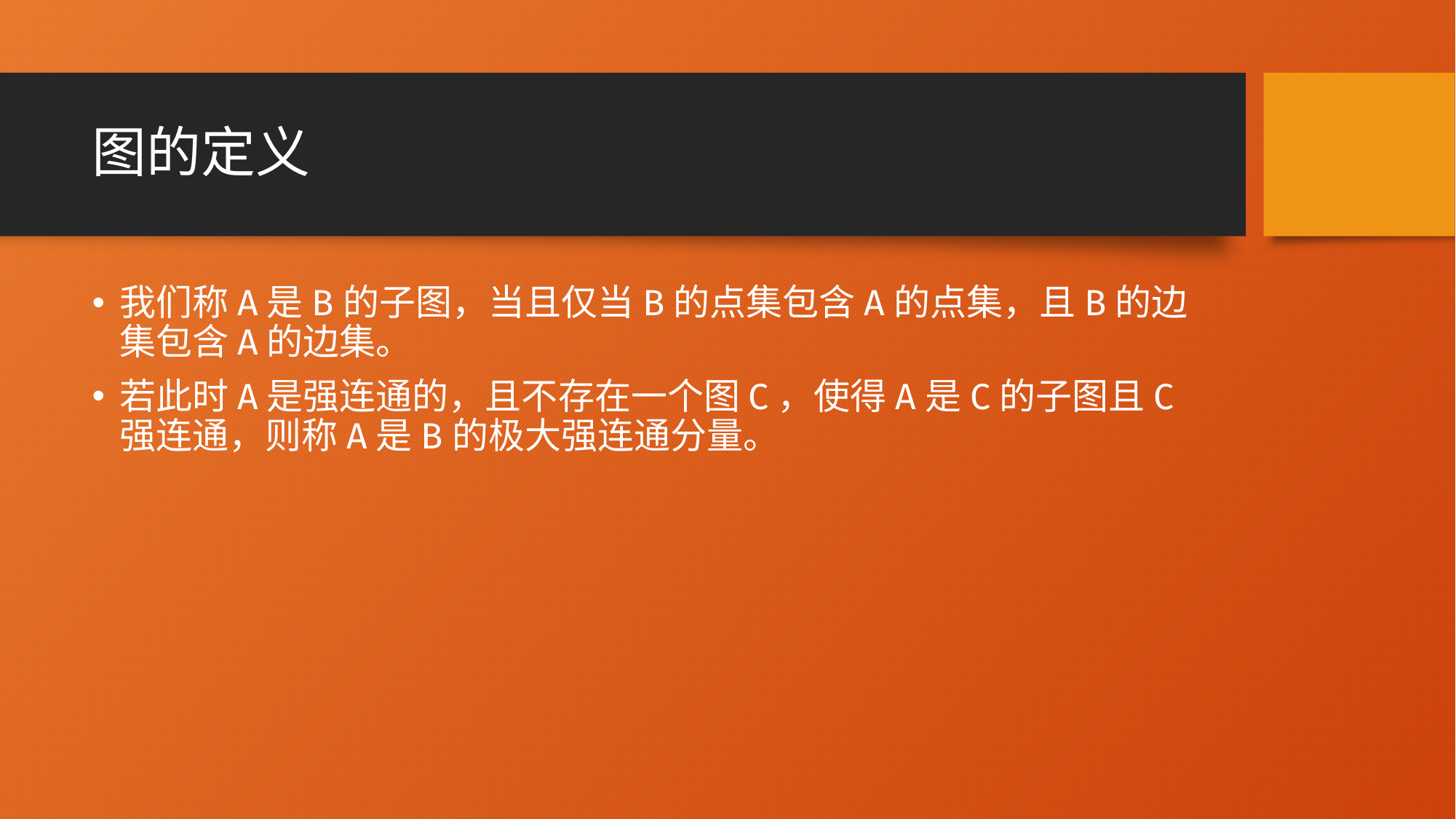

# 图的定义
我们称A是B的子图，当且仅当B的点集包含A的点集，且B的边集包含A的边集。
若此时A是强连通的，且不存在一个图C，使得A是C的子图且C强连通，则称A是B的极大强连通分量。